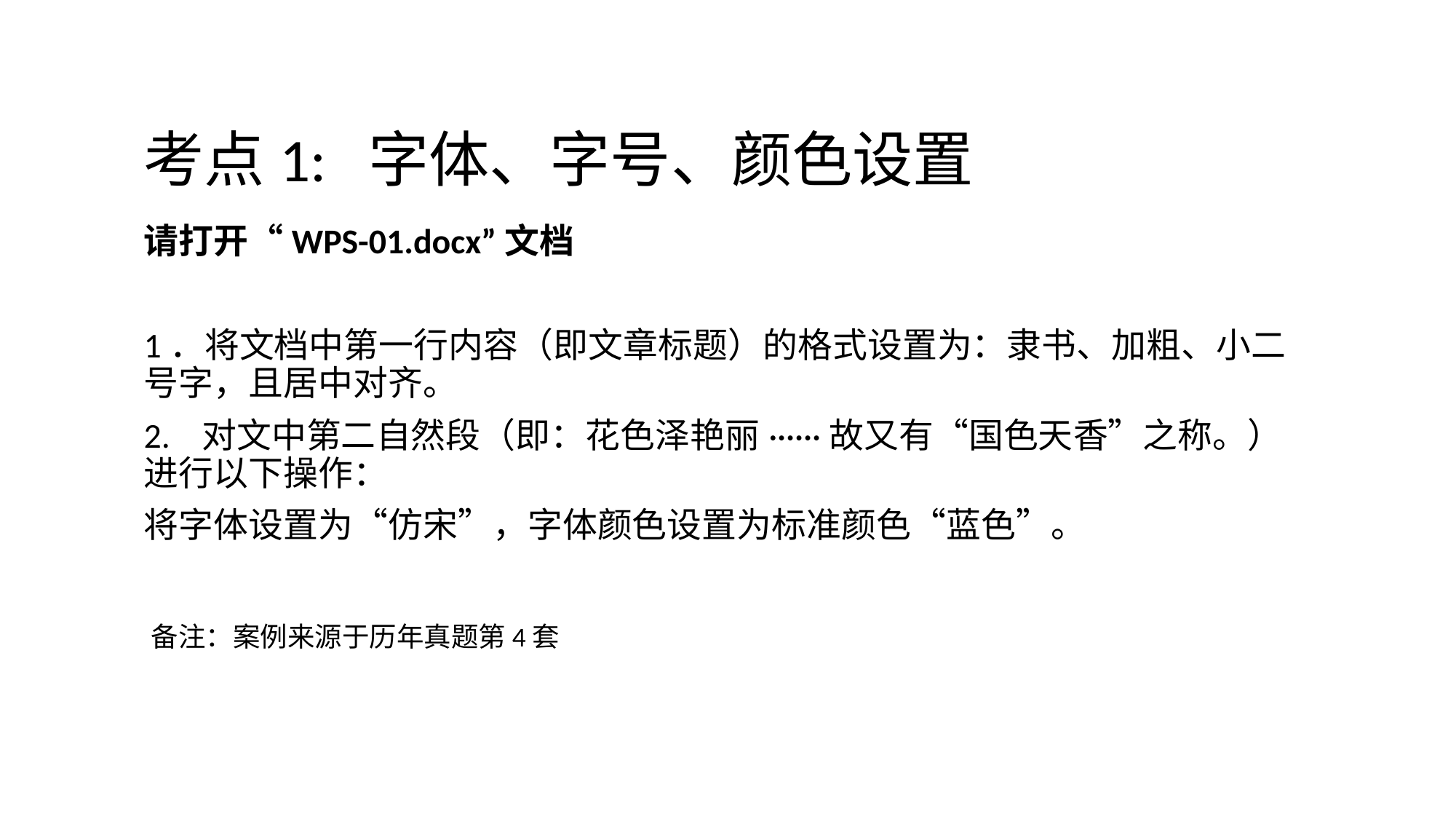

# 考点1:  字体、字号、颜色设置
请打开“WPS-01.docx”文档

1．将文档中第一行内容（即文章标题）的格式设置为：隶书、加粗、小二号字，且居中对齐。
2.   对文中第二自然段（即：花色泽艳丽······故又有“国色天香”之称。）进行以下操作：
将字体设置为“仿宋”，字体颜色设置为标准颜色“蓝色”。

备注：案例来源于历年真题第4套